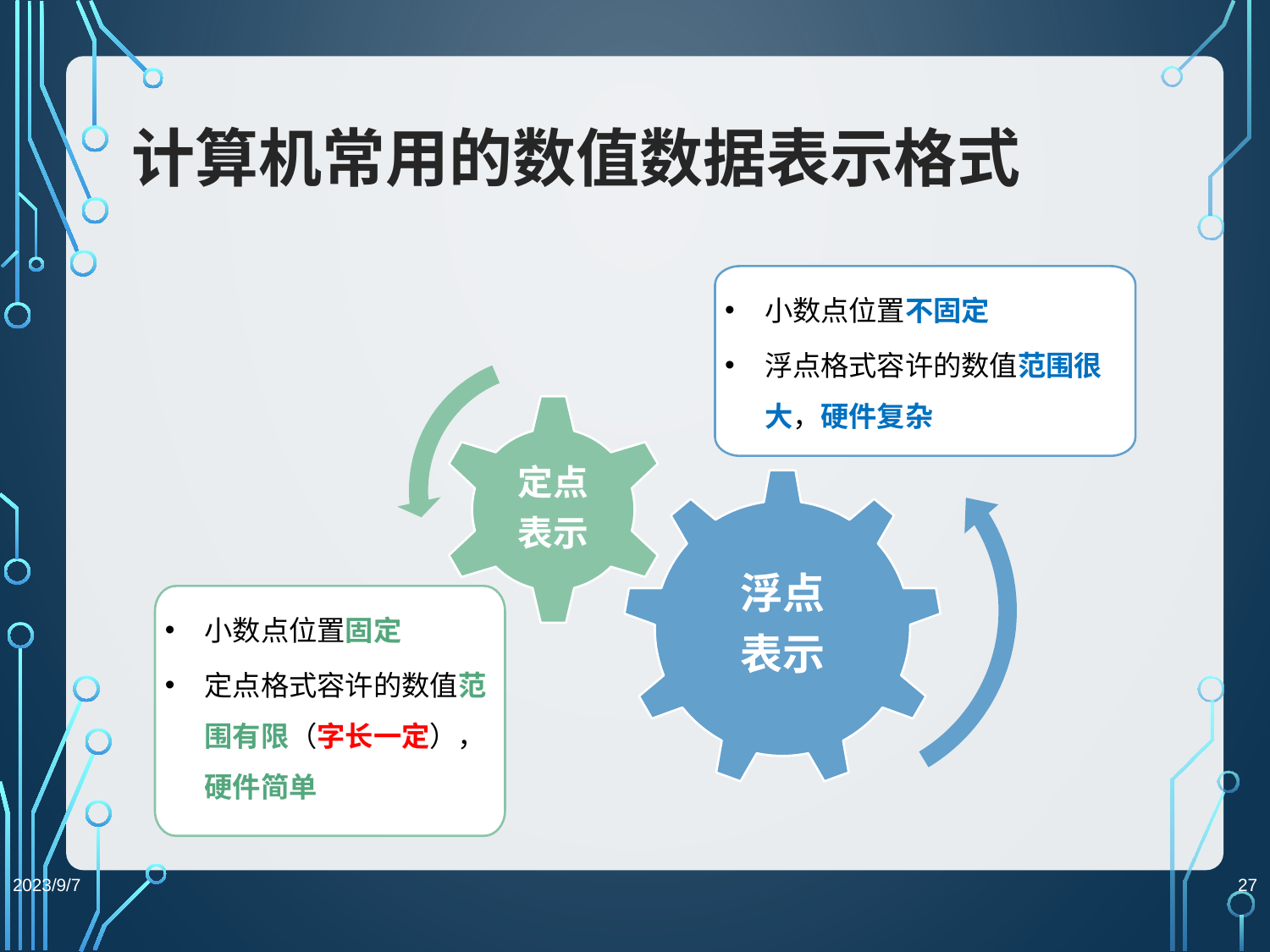

# 计算机常用的数值数据表示格式
小数点位置不固定
浮点格式容许的数值范围很大，硬件复杂

定点
表示

浮点
表示
小数点位置固定
定点格式容许的数值范围有限（字长一定），硬件简单
2023/9/7
27